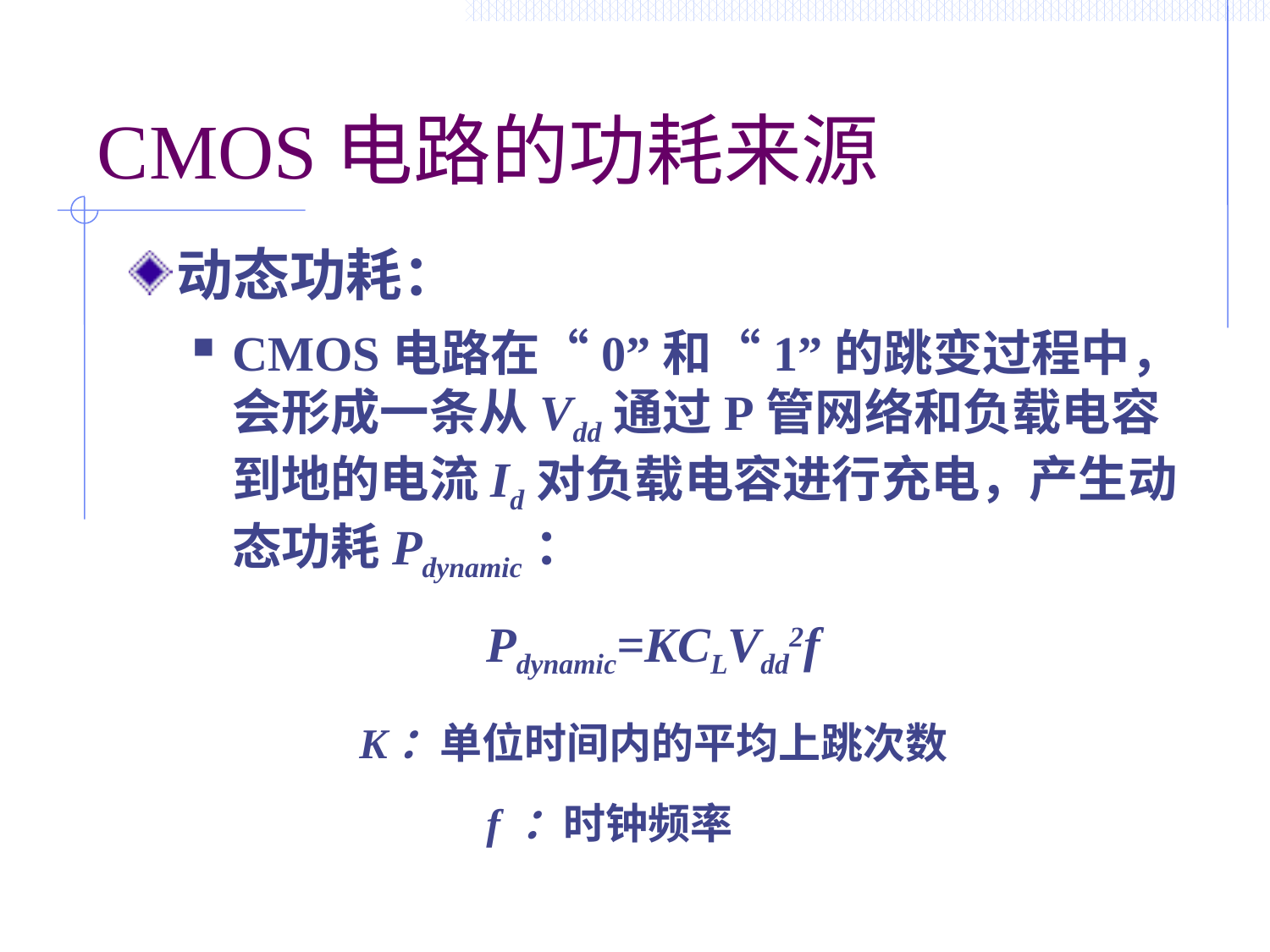

# CMOS电路的功耗来源
动态功耗：
CMOS电路在“0”和“1”的跳变过程中，会形成一条从Vdd通过P管网络和负载电容到地的电流Id对负载电容进行充电，产生动态功耗Pdynamic：
			Pdynamic=KCLVdd2f
  		K：单位时间内的平均上跳次数
     		f ：时钟频率